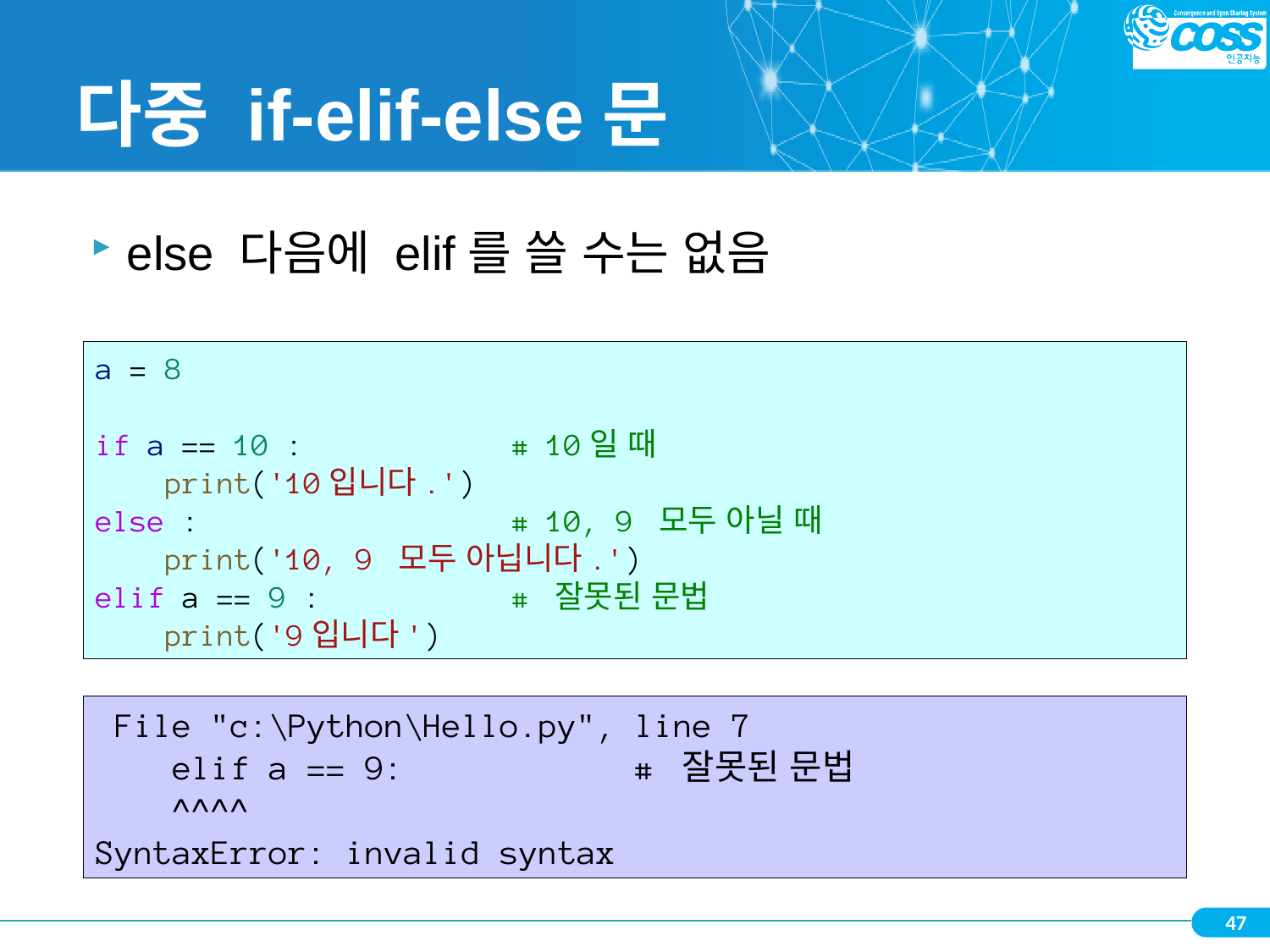

# 다중 if-elif-else문
else 다음에 elif를 쓸 수는 없음
a = 8
if a == 10 :            # 10일 때
    print('10입니다.')
else :                  # 10, 9 모두 아닐 때
    print('10, 9 모두 아닙니다.')
elif a == 9 :           # 잘못된 문법
    print('9입니다')
 File "c:\Python\Hello.py", line 7
    elif a == 9:            # 잘못된 문법
    ^^^^
SyntaxError: invalid syntax